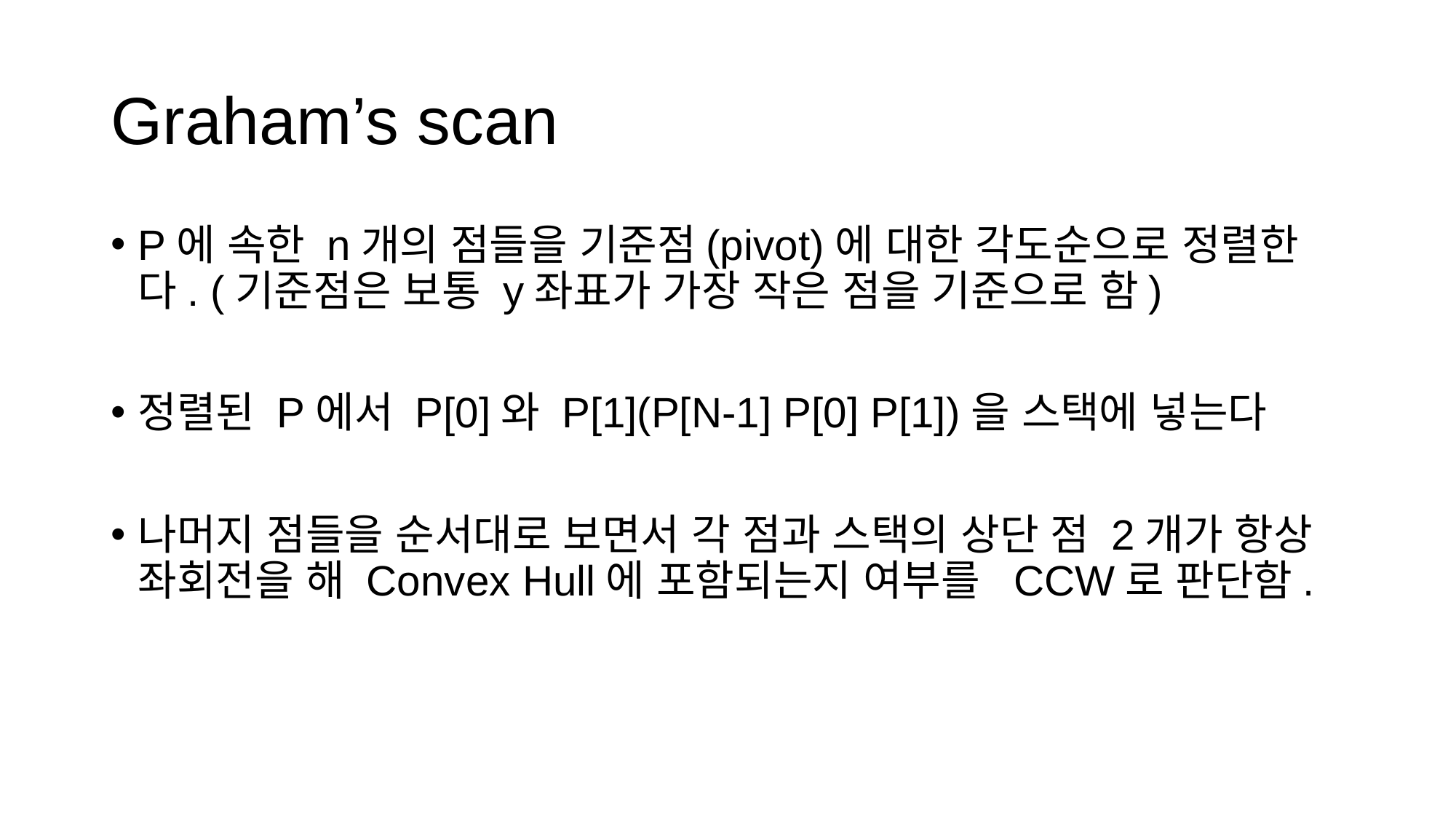

# Graham’s scan
P에 속한 n개의 점들을 기준점(pivot)에 대한 각도순으로 정렬한다. (기준점은 보통 y좌표가 가장 작은 점을 기준으로 함)

정렬된 P에서 P[0]와 P[1](P[N-1] P[0] P[1])을 스택에 넣는다

나머지 점들을 순서대로 보면서 각 점과 스택의 상단 점 2개가 항상 좌회전을 해 Convex Hull에 포함되는지 여부를  CCW로 판단함.